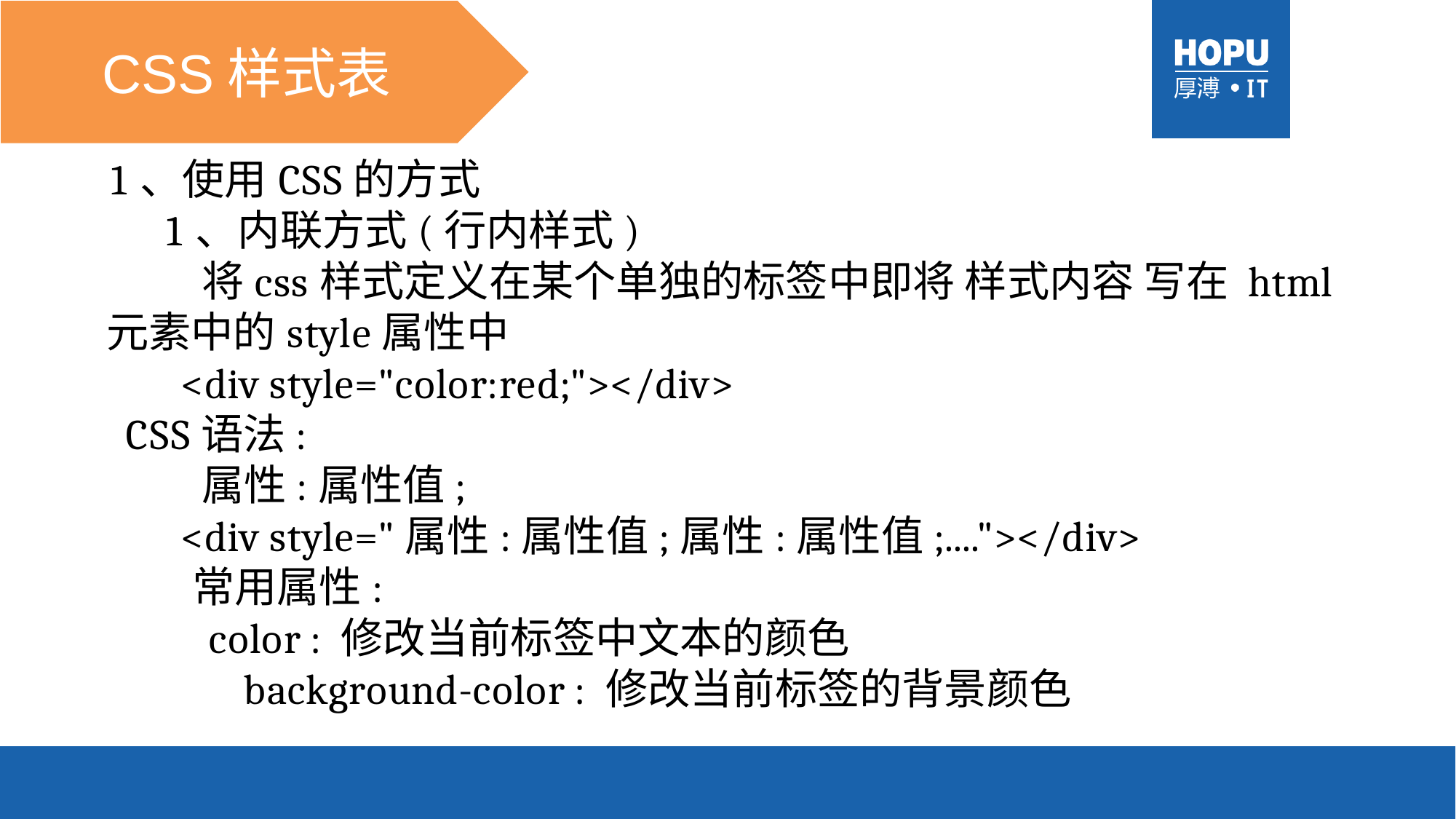

CSS样式表

1、使用CSS的方式
      1、内联方式(行内样式)
         将css样式定义在某个单独的标签中即将 样式内容 写在 html元素中的style属性中
        <div style="color:red;"></div>
  CSS语法:
         属性:属性值;
        <div style="属性:属性值;属性:属性值;...."></div>
        常用属性:
           color : 修改当前标签中文本的颜色
	   background-color : 修改当前标签的背景颜色